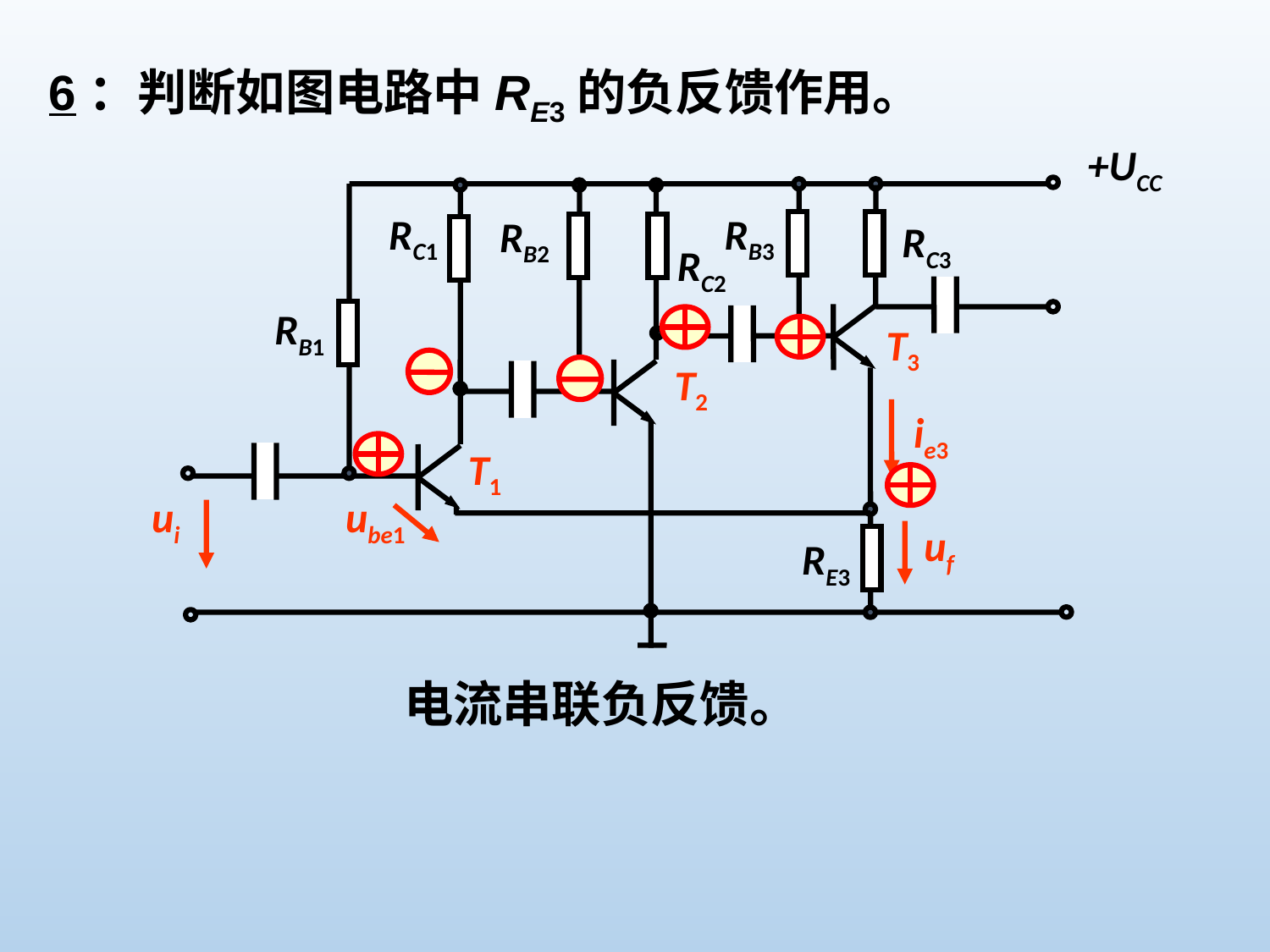

6：判断如图电路中RE3的负反馈作用。
+UCC

RC1
RB3
RB2
RC3

RC2

RB1

T3

T2

ie3

T1

ui
ube1

uf

RE3

电流串联负反馈。